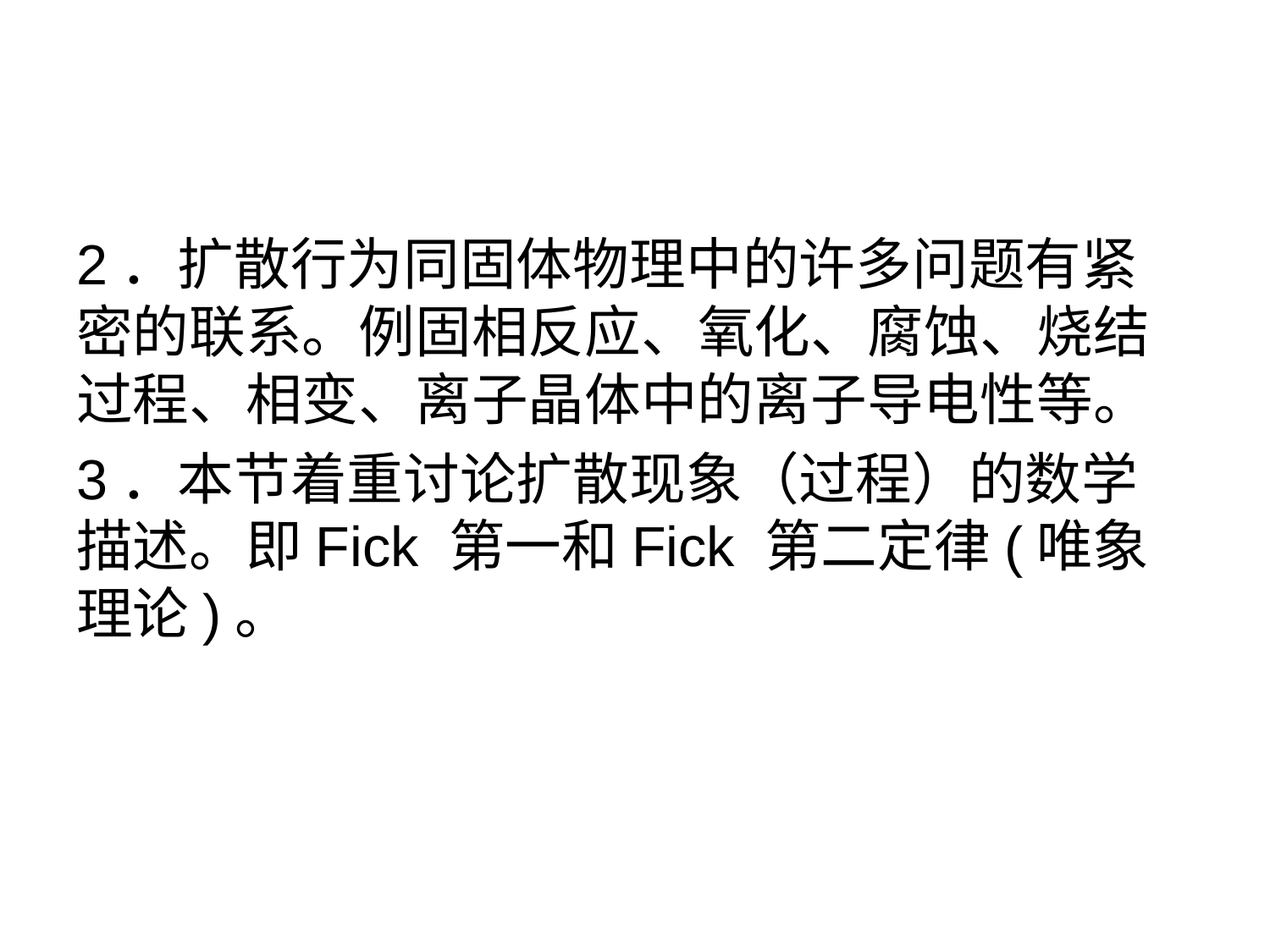

#
2．扩散行为同固体物理中的许多问题有紧密的联系。例固相反应、氧化、腐蚀、烧结过程、相变、离子晶体中的离子导电性等。
3．本节着重讨论扩散现象（过程）的数学描述。即Fick 第一和Fick 第二定律(唯象理论)。